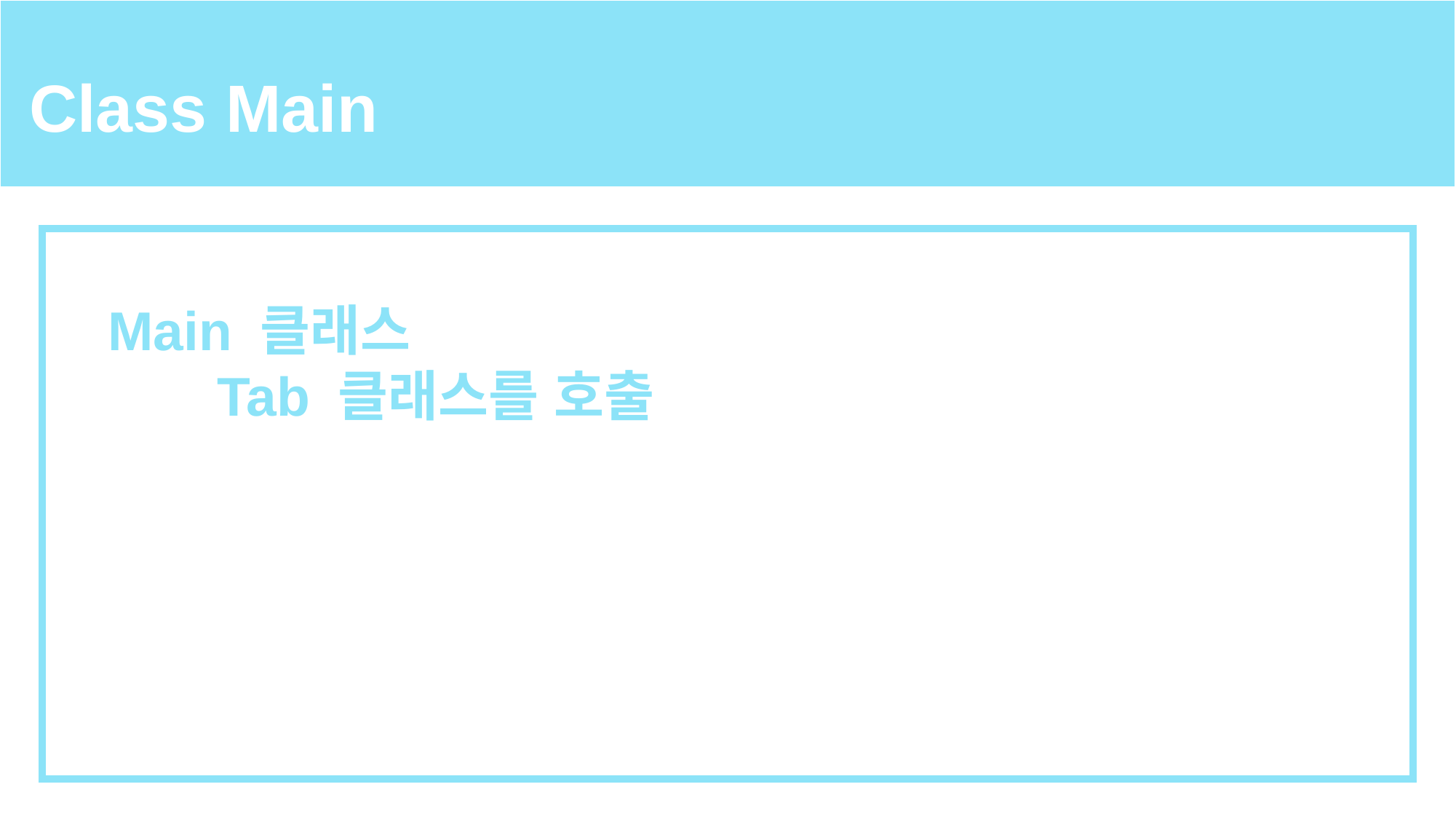

| Class Main |  |  |
| --- | --- | --- |
|  |  |  |

Main 클래스
	Tab 클래스를 호출